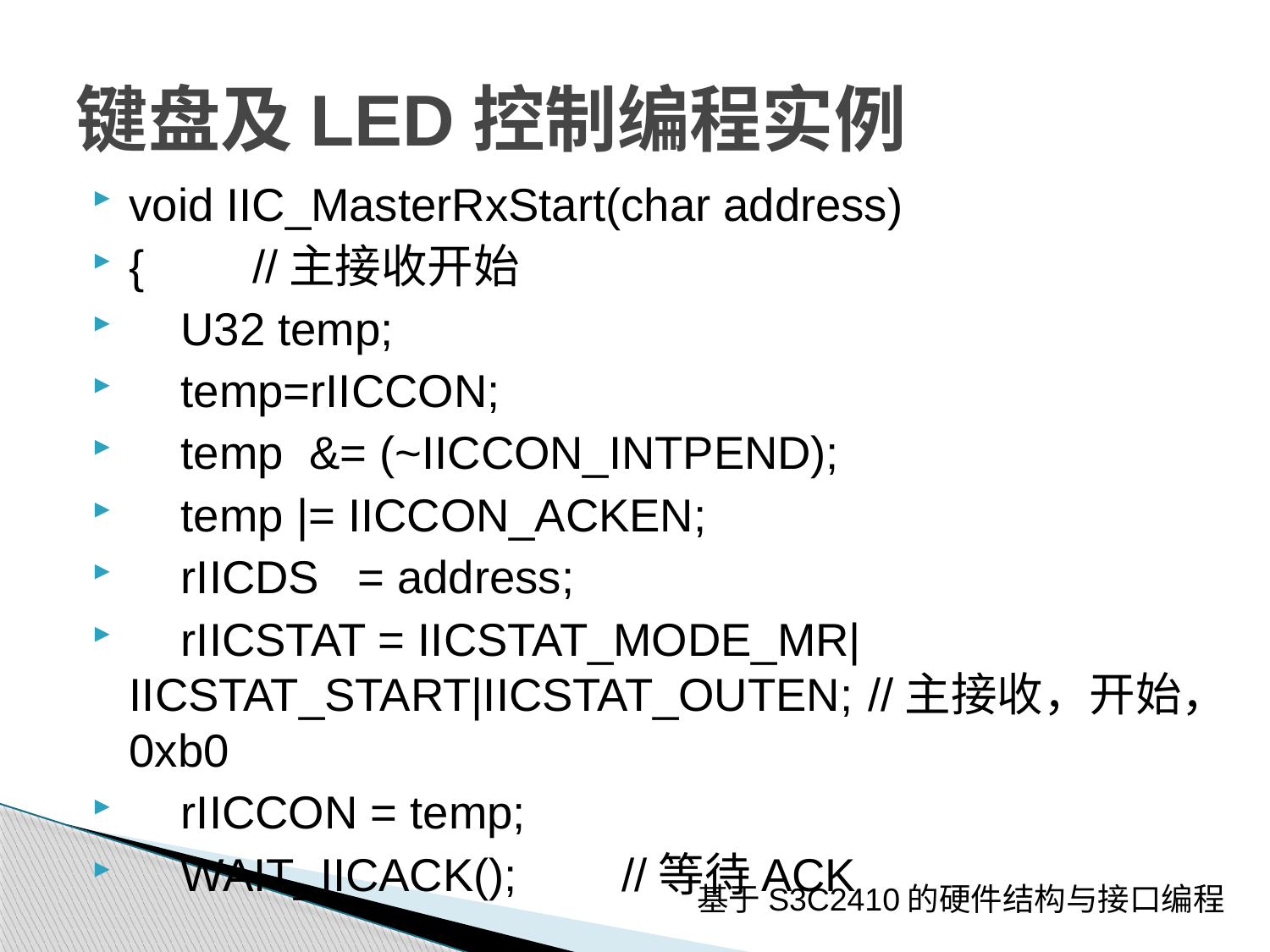

# 键盘及LED控制编程实例
void IIC_MasterRxStart(char address)
{    	//主接收开始
    U32 temp;
    temp=rIICCON;
    temp  &= (~IICCON_INTPEND);
    temp |= IICCON_ACKEN;
    rIICDS   = address;
    rIICSTAT = IICSTAT_MODE_MR|IICSTAT_START|IICSTAT_OUTEN;	//主接收，开始，0xb0
    rIICCON = temp;
    WAIT_IICACK();    					//等待ACK

基于S3C2410的硬件结构与接口编程